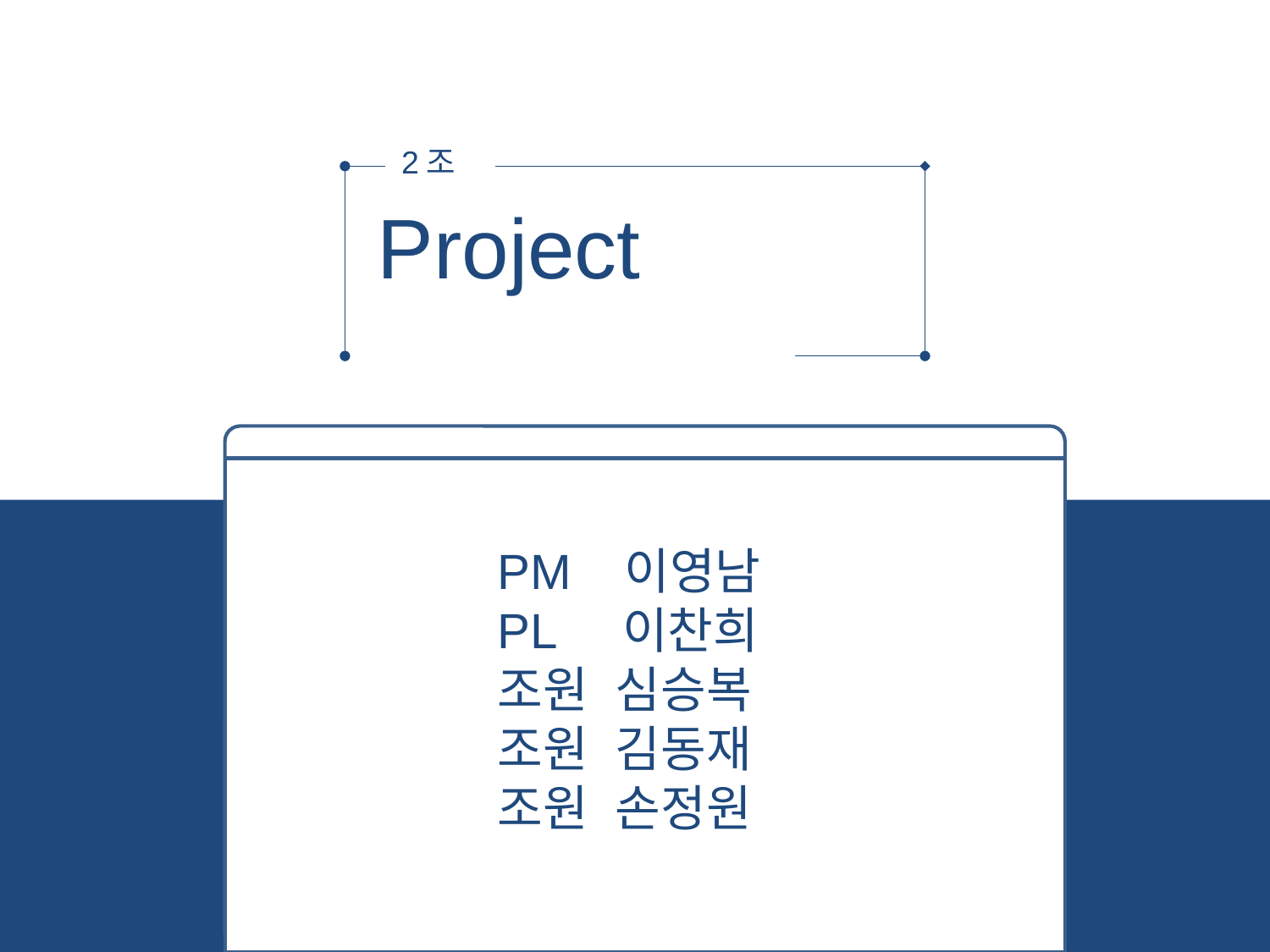

2조
Project

PM	이영남
PL    이찬희
조원  심승복
조원  김동재
조원  손정원